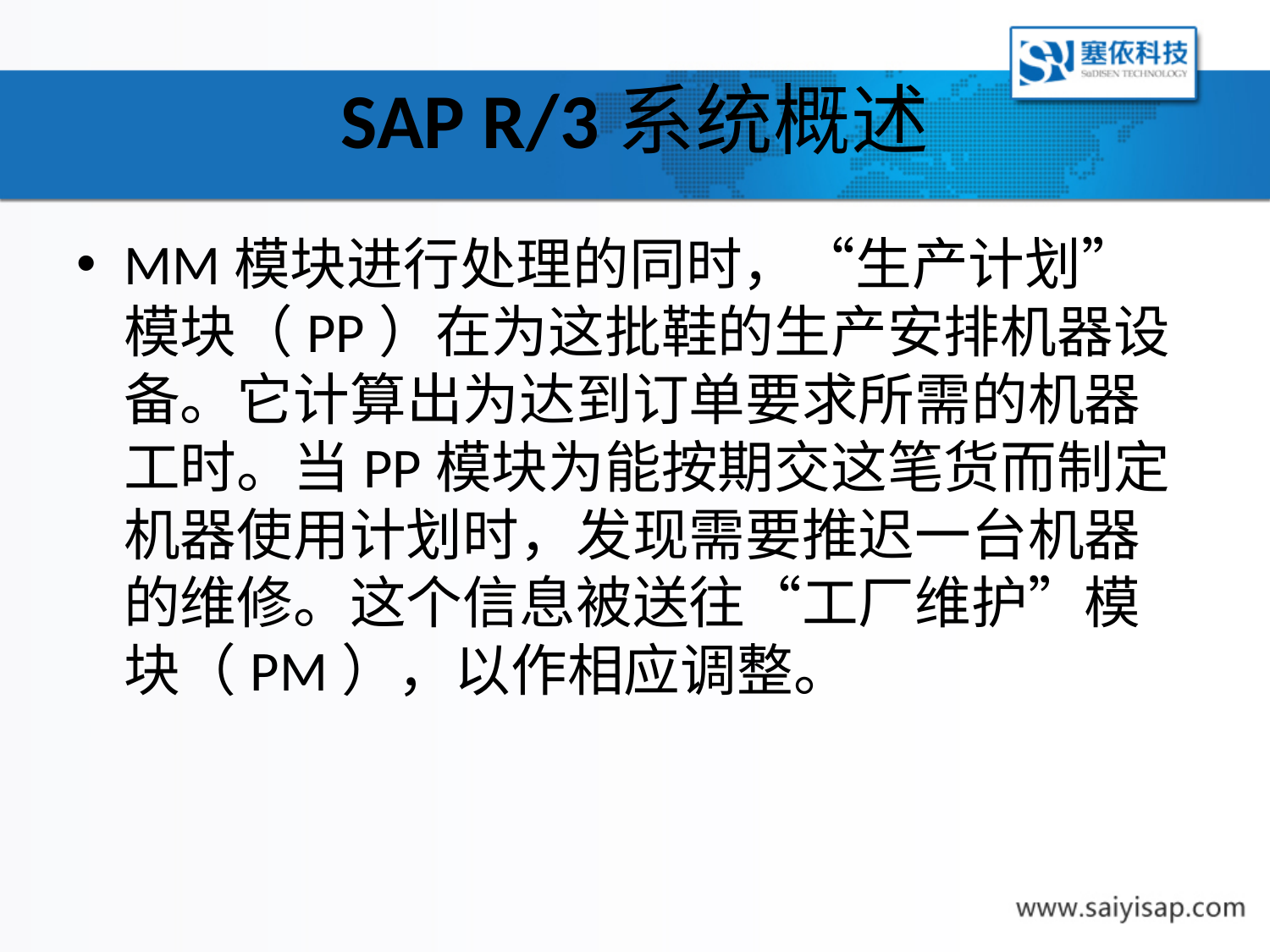

# SAP R/3系统概述
MM模块进行处理的同时，“生产计划”模块（PP）在为这批鞋的生产安排机器设备。它计算出为达到订单要求所需的机器工时。当PP模块为能按期交这笔货而制定机器使用计划时，发现需要推迟一台机器的维修。这个信息被送往“工厂维护”模块（PM），以作相应调整。